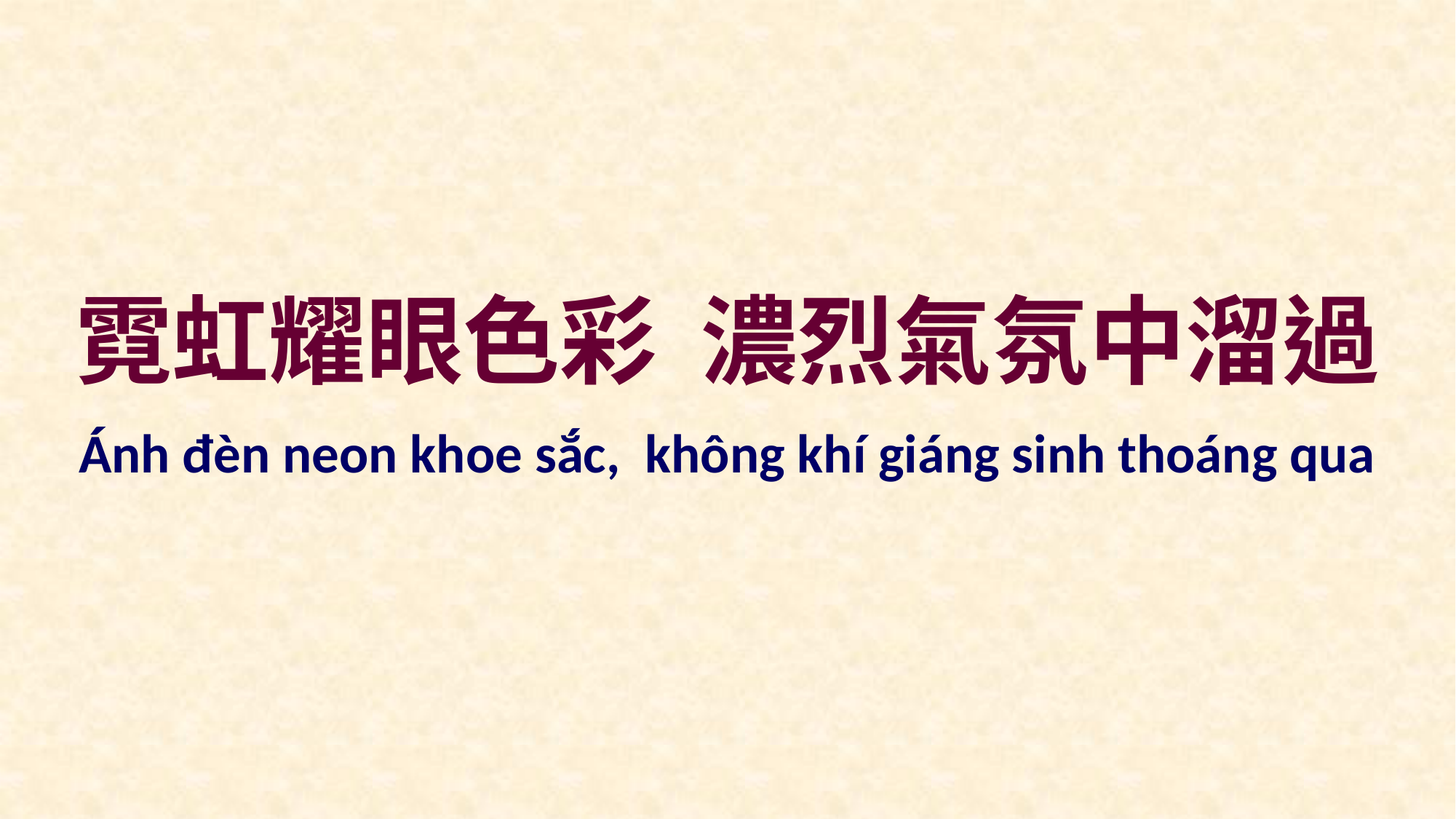

霓虹耀眼色彩  濃烈氣氛中溜過
Ánh đèn neon khoe sắc,  không khí giáng sinh thoáng qua